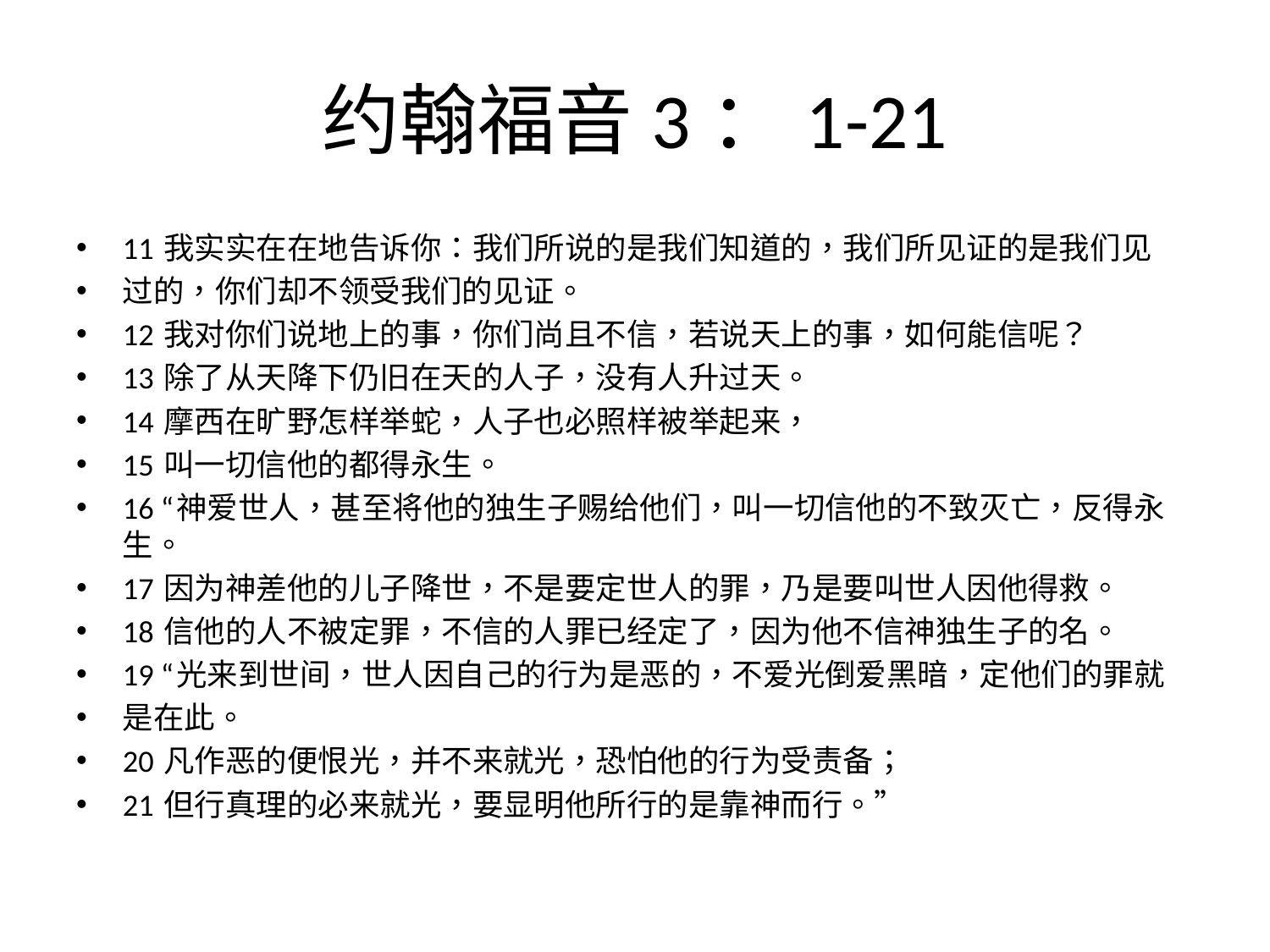

# 约翰福音3：1-21
11 我实实在在地告诉你：我们所说的是我们知道的，我们所见证的是我们见
过的，你们却不领受我们的见证。
12 我对你们说地上的事，你们尚且不信，若说天上的事，如何能信呢？
13 除了从天降下仍旧在天的人子，没有人升过天。
14 摩西在旷野怎样举蛇，人子也必照样被举起来，
15 叫一切信他的都得永生。
16 “神爱世人，甚至将他的独生子赐给他们，叫一切信他的不致灭亡，反得永生。
17 因为神差他的儿子降世，不是要定世人的罪，乃是要叫世人因他得救。
18 信他的人不被定罪，不信的人罪已经定了，因为他不信神独生子的名。
19 “光来到世间，世人因自己的行为是恶的，不爱光倒爱黑暗，定他们的罪就
是在此。
20 凡作恶的便恨光，并不来就光，恐怕他的行为受责备；
21 但行真理的必来就光，要显明他所行的是靠神而行。”